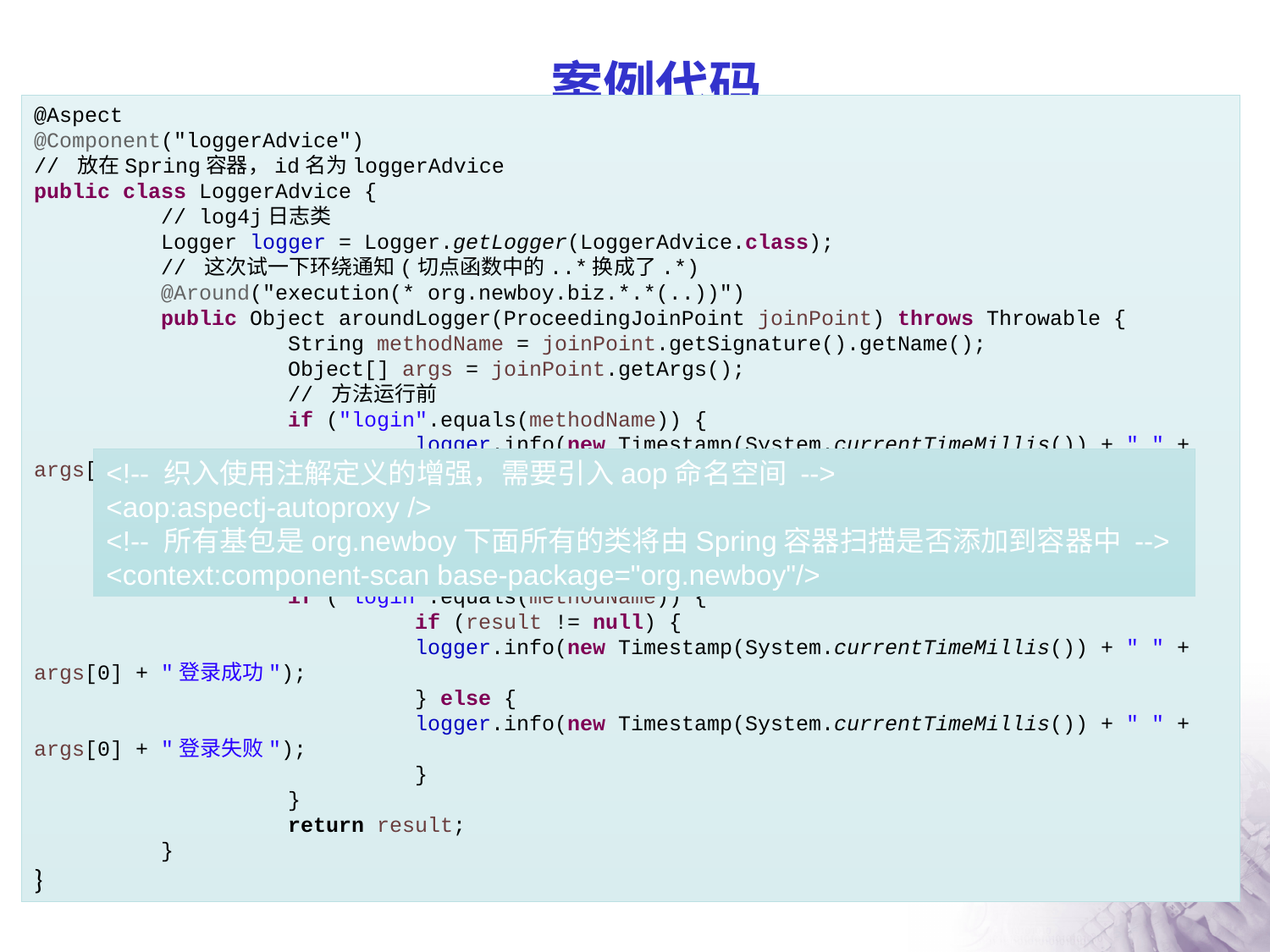

# 案例代码
@Aspect
@Component("loggerAdvice")
// 放在Spring容器，id名为loggerAdvice
public class LoggerAdvice {
	// log4j日志类
	Logger logger = Logger.getLogger(LoggerAdvice.class);
	// 这次试一下环绕通知(切点函数中的..*换成了.*)
	@Around("execution(* org.newboy.biz.*.*(..))")
	public Object aroundLogger(ProceedingJoinPoint joinPoint) throws Throwable {
		String methodName = joinPoint.getSignature().getName();
		Object[] args = joinPoint.getArgs();
		// 方法运行前
		if ("login".equals(methodName)) {
			logger.info(new Timestamp(System.currentTimeMillis()) + " " + args[0] + "开始登录");
		}
		// 运行方法
		Object result = joinPoint.proceed();
		// 方法运行后
		if ("login".equals(methodName)) {
			if (result != null) {
			logger.info(new Timestamp(System.currentTimeMillis()) + " " + args[0] + "登录成功");
			} else {
			logger.info(new Timestamp(System.currentTimeMillis()) + " " + args[0] + "登录失败");
			}
		}
		return result;
	}
}
/**
 * 用户业务类的实现
 */
@Service("userBiz")
public class UserBizImpl implements UserBiz {
	@Autowired
	private UserDao userDao; // 这次连set方法都没有

	@Override
	public User login(String name, String password) {
		try {
			// 这里随机产生1个4秒以内的暂停，模拟现实中的登录操作
			Thread.sleep(new Random().nextInt(4000));
			System.out.println("业务方法login运行，正在登录...");
		} catch (InterruptedException e) {
			e.printStackTrace();
		}
		return userDao.findUser(name, password);
	}
}
@Repository("userDao")
public class UserDaoImpl implements UserDao {
	@Override
	public User findUser(String name, String password) {
		if ("张三".equals(name) && "123".equals(password)) {
			// 假设从数据库中查出
			return new User(1000, "张三", "123");
		} else {
			return null;
		}
	}
}
<!-- 织入使用注解定义的增强，需要引入aop命名空间 -->
<aop:aspectj-autoproxy />
<!-- 所有基包是org.newboy下面所有的类将由Spring容器扫描是否添加到容器中 -->
<context:component-scan base-package="org.newboy"/>